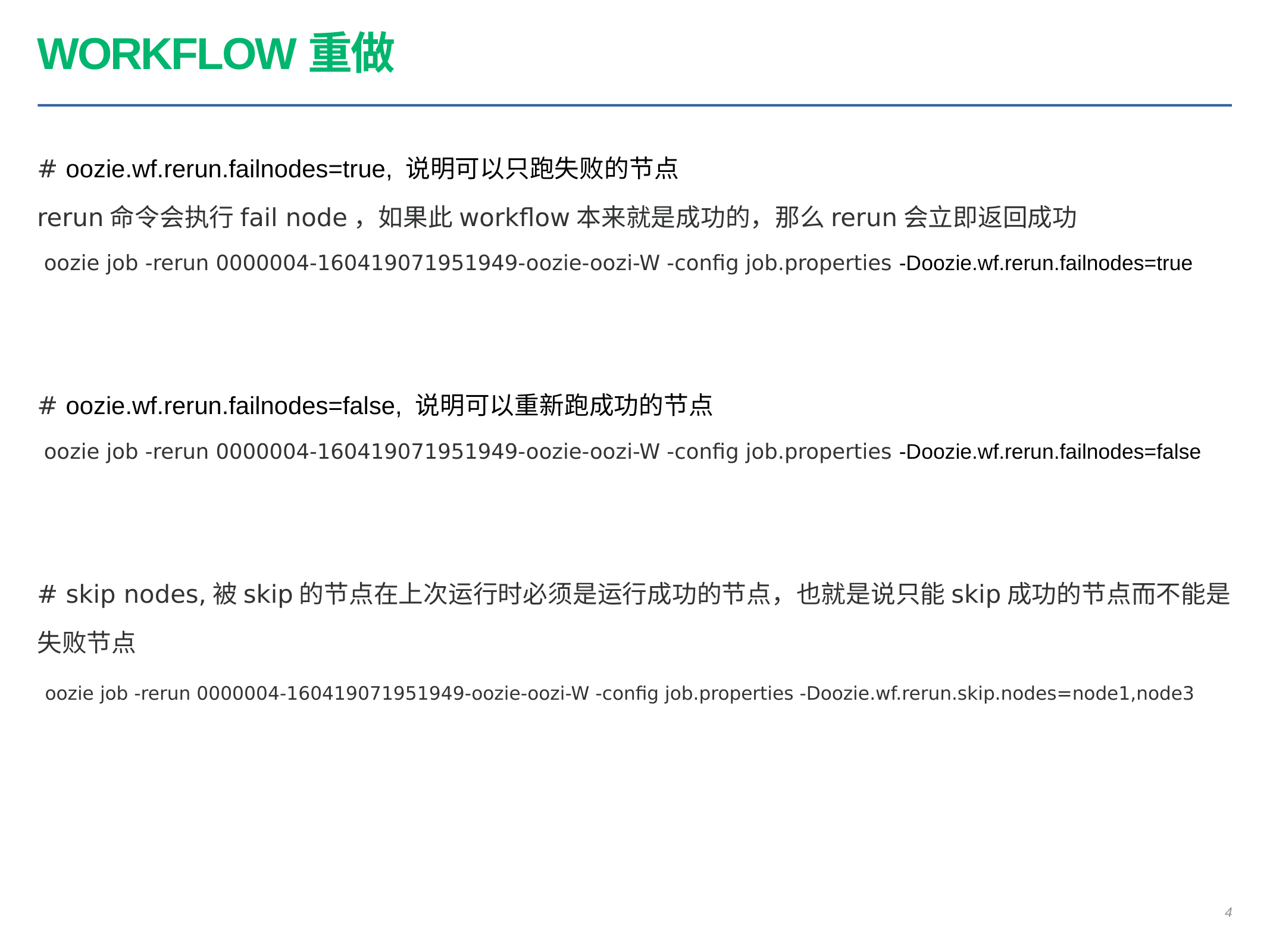

# workflow重做
# oozie.wf.rerun.failnodes=true, 说明可以只跑失败的节点
rerun命令会执行fail node，如果此workflow本来就是成功的，那么rerun会立即返回成功
 oozie job -rerun 0000004-160419071951949-oozie-oozi-W -config job.properties -Doozie.wf.rerun.failnodes=true

# oozie.wf.rerun.failnodes=false, 说明可以重新跑成功的节点
 oozie job -rerun 0000004-160419071951949-oozie-oozi-W -config job.properties -Doozie.wf.rerun.failnodes=false

# skip nodes,被skip的节点在上次运行时必须是运行成功的节点，也就是说只能skip成功的节点而不能是失败节点
 oozie job -rerun 0000004-160419071951949-oozie-oozi-W -config job.properties -Doozie.wf.rerun.skip.nodes=node1,node3

4